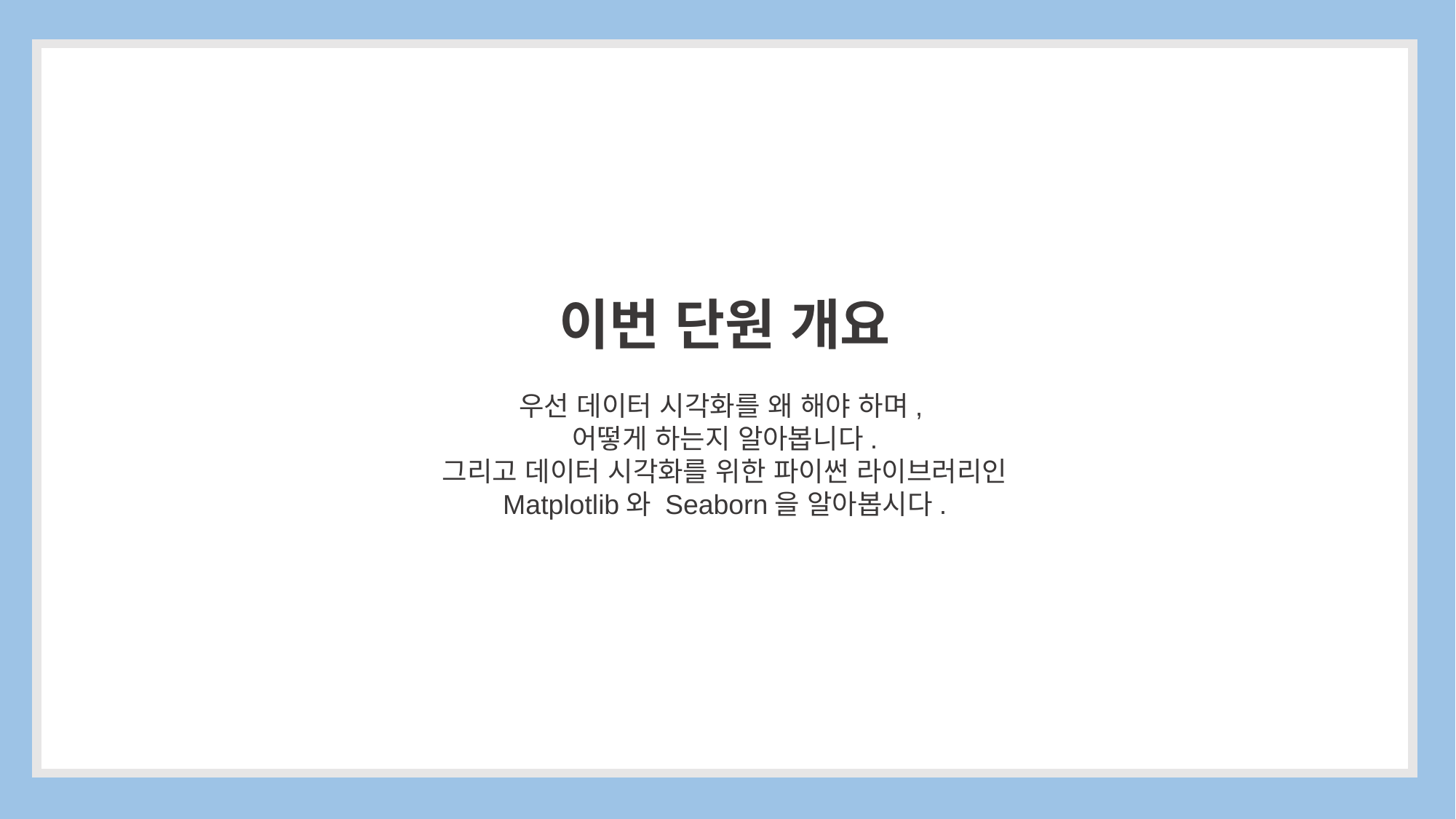

이번 단원 개요

우선 데이터 시각화를 왜 해야 하며,
어떻게 하는지 알아봅니다.
그리고 데이터 시각화를 위한 파이썬 라이브러리인
Matplotlib와 Seaborn을 알아봅시다.